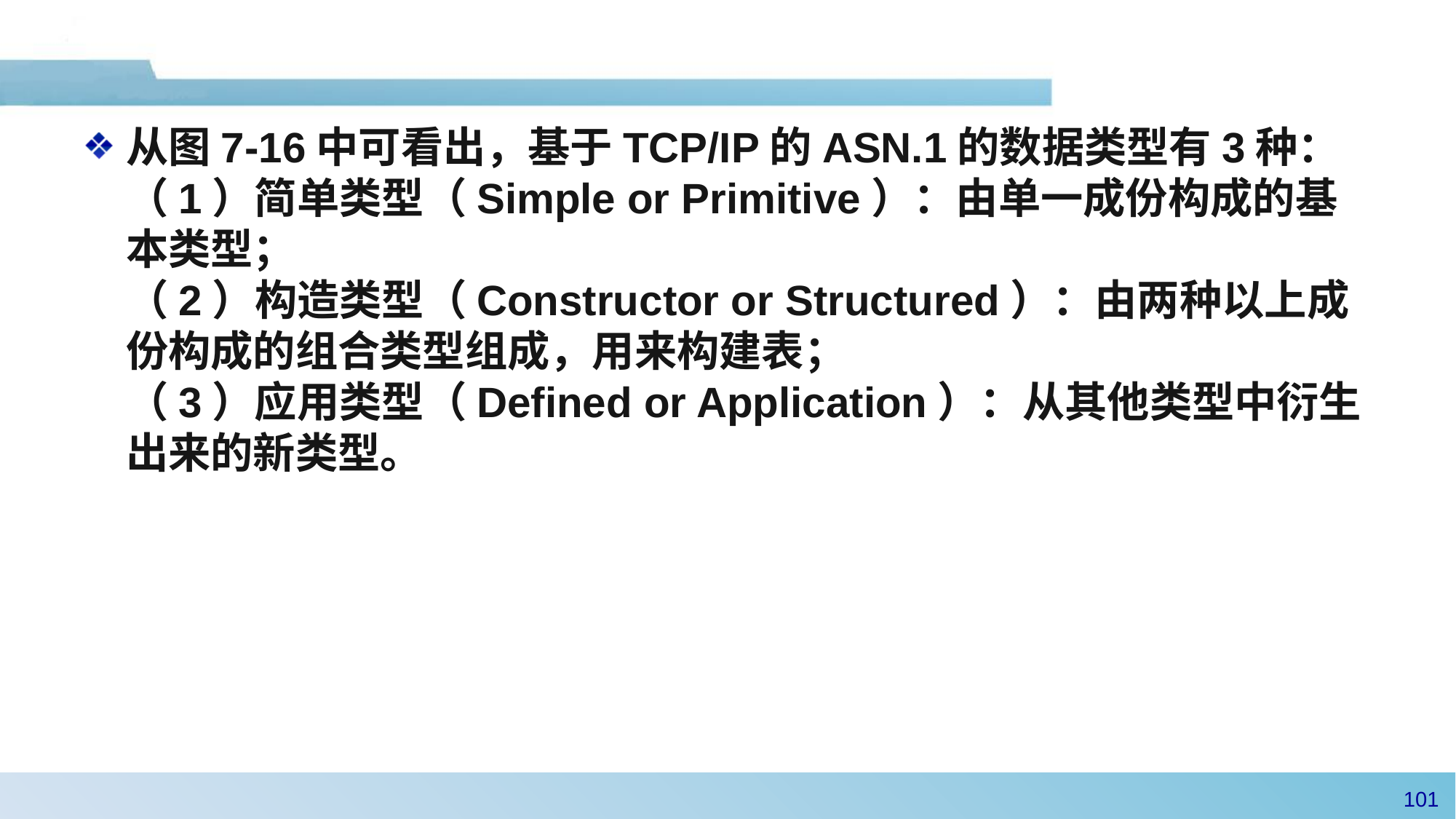

从图7-16中可看出，基于TCP/IP的ASN.1的数据类型有3种：
（1）简单类型（Simple or Primitive）：由单一成份构成的基本类型；
（2）构造类型（Constructor or Structured）：由两种以上成份构成的组合类型组成，用来构建表；
（3）应用类型（Defined or Application）：从其他类型中衍生出来的新类型。
101